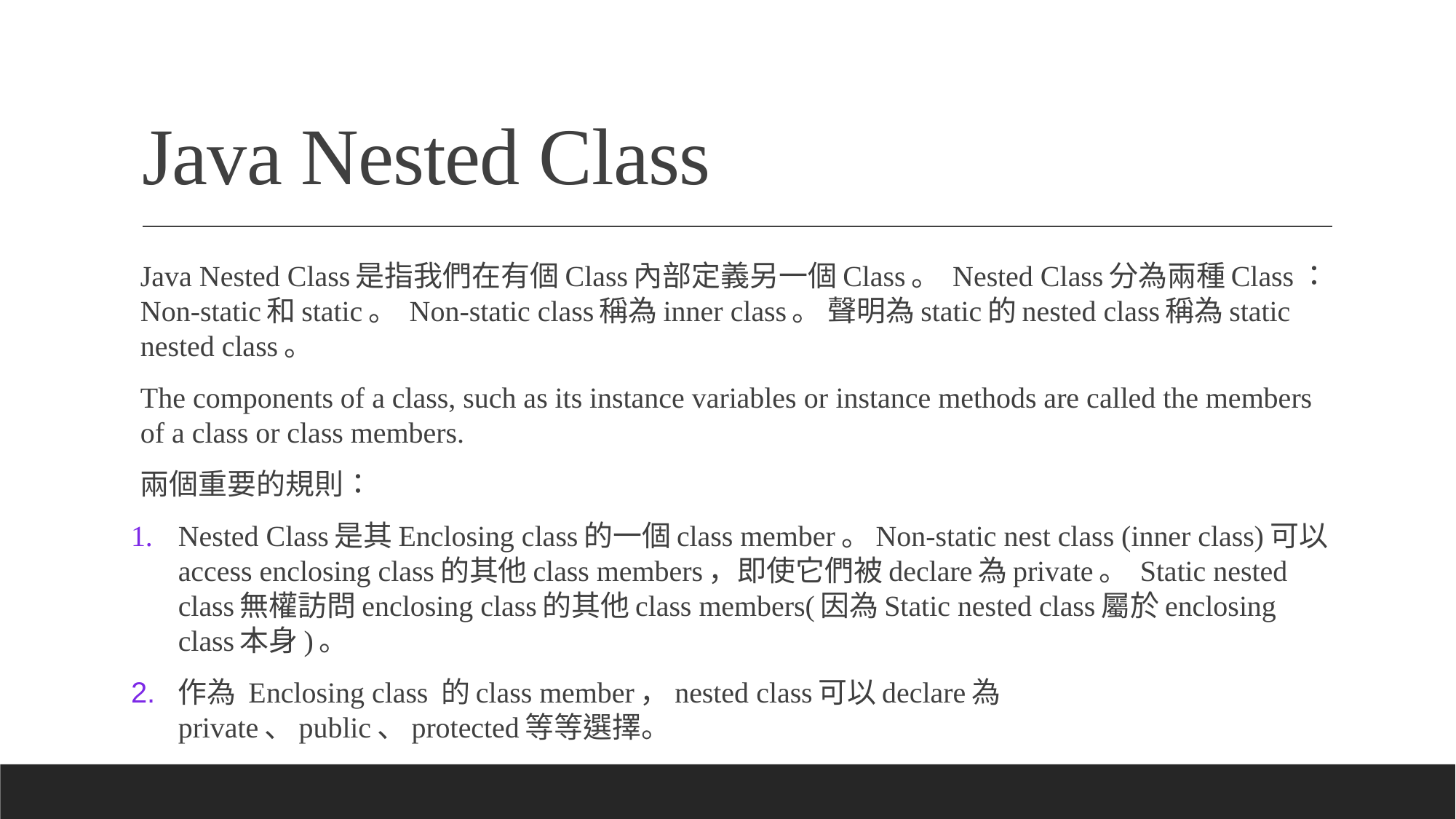

# Java Nested Class
Java Nested Class是指我們在有個Class內部定義另一個Class。 Nested Class分為兩種Class：Non-static和static。 Non-static class稱為inner class。 聲明為static的nested class稱為static nested class。
The components of a class, such as its instance variables or instance methods are called the members of a class or class members.
兩個重要的規則：
Nested Class是其Enclosing class的一個class member。Non-static nest class (inner class)可以access enclosing class的其他class members，即使它們被declare為private。 Static nested class無權訪問enclosing class的其他class members(因為Static nested class屬於enclosing class本身)。
作為 Enclosing class 的class member，nested class可以declare為private、public、protected等等選擇。